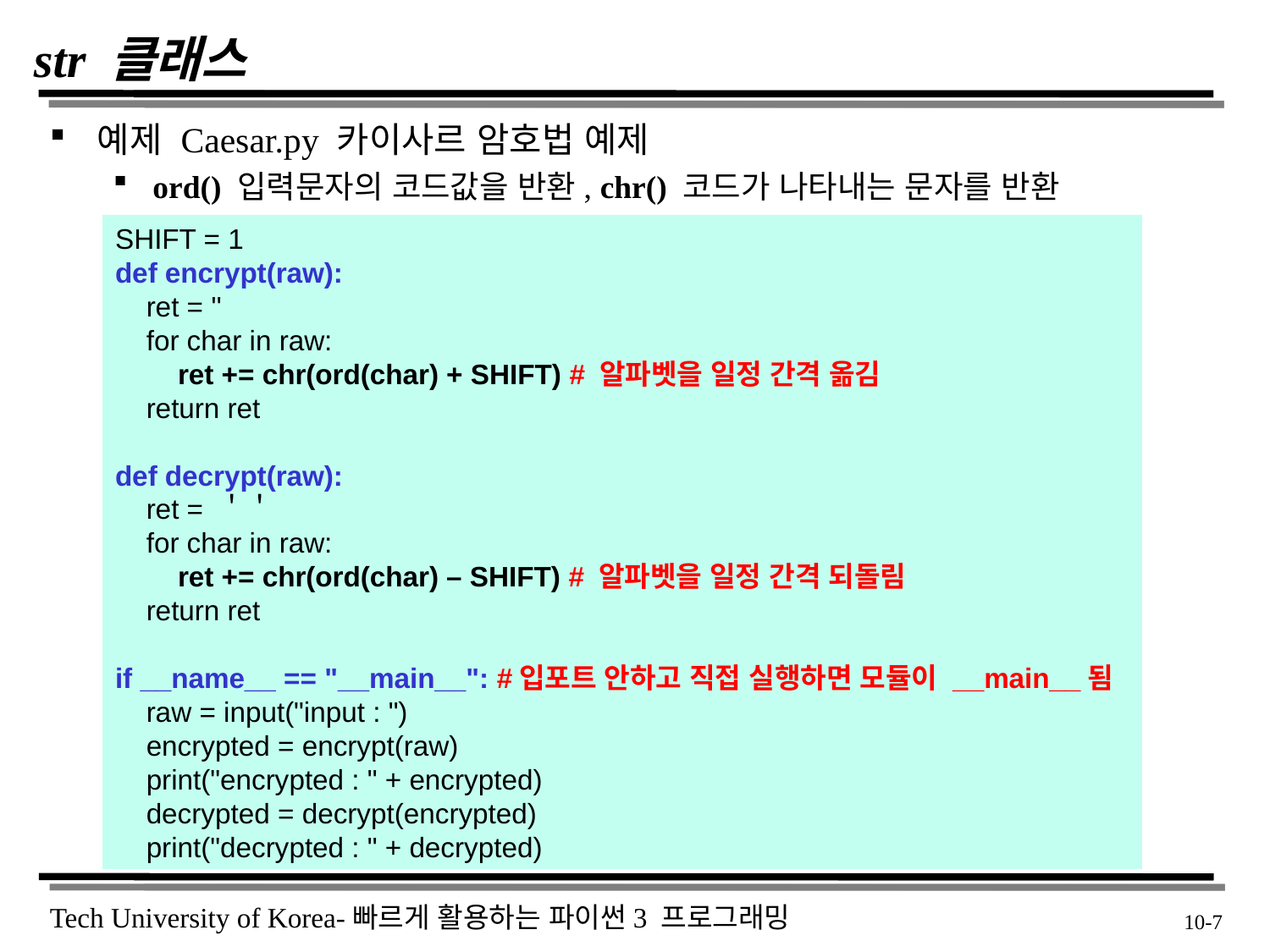

# str 클래스
예제 Caesar.py 카이사르 암호법 예제
ord() 입력문자의 코드값을 반환, chr() 코드가 나타내는 문자를 반환

SHIFT = 1
def encrypt(raw):
    ret = ''
    for char in raw:
        ret += chr(ord(char) + SHIFT) # 알파벳을 일정 간격 옮김
    return ret

def decrypt(raw):
    ret = ＇＇
    for char in raw:
        ret += chr(ord(char) – SHIFT) # 알파벳을 일정 간격 되돌림
    return ret

if __name__ == "__main__": #입포트 안하고 직접 실행하면 모듈이 __main__됨
    raw = input("input : ")
    encrypted = encrypt(raw)
    print("encrypted : " + encrypted)
    decrypted = decrypt(encrypted)
    print("decrypted : " + decrypted)
 10-7